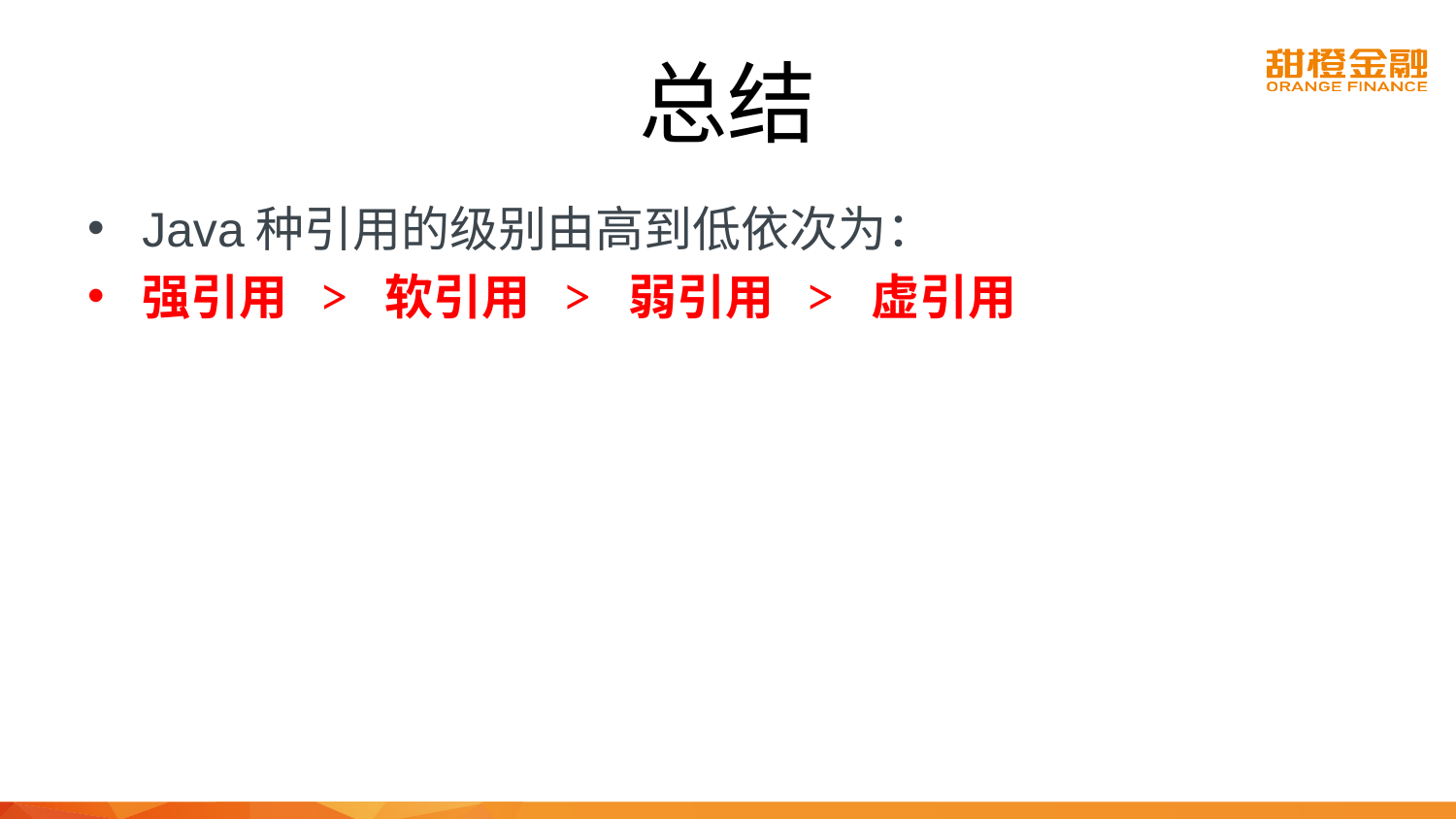

# 总结
Java种引用的级别由高到低依次为：
强引用  >  软引用  >  弱引用  >  虚引用